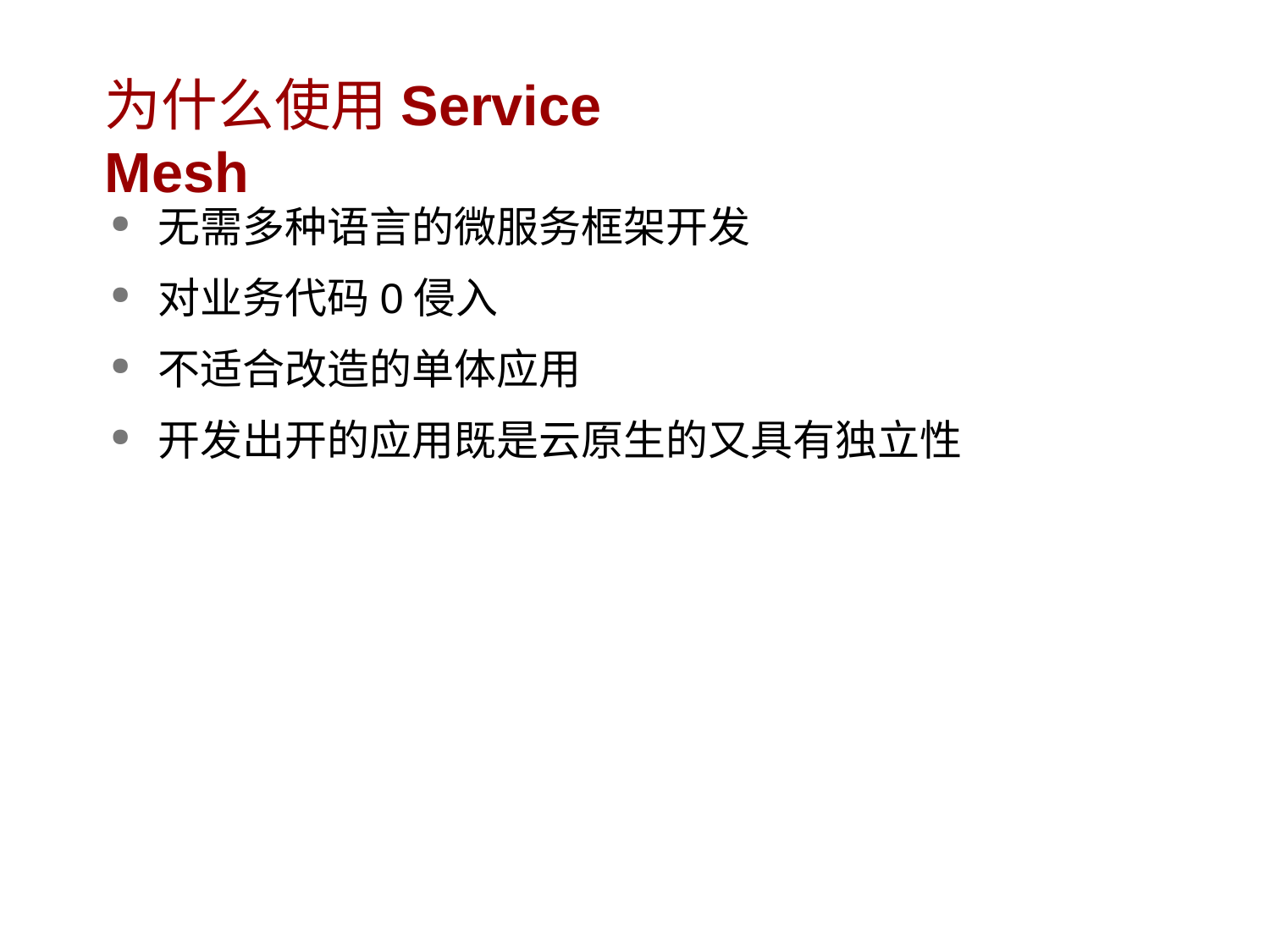

# 为什么使用Service Mesh
无需多种语言的微服务框架开发
对业务代码0侵入
不适合改造的单体应用
开发出开的应用既是云原生的又具有独立性